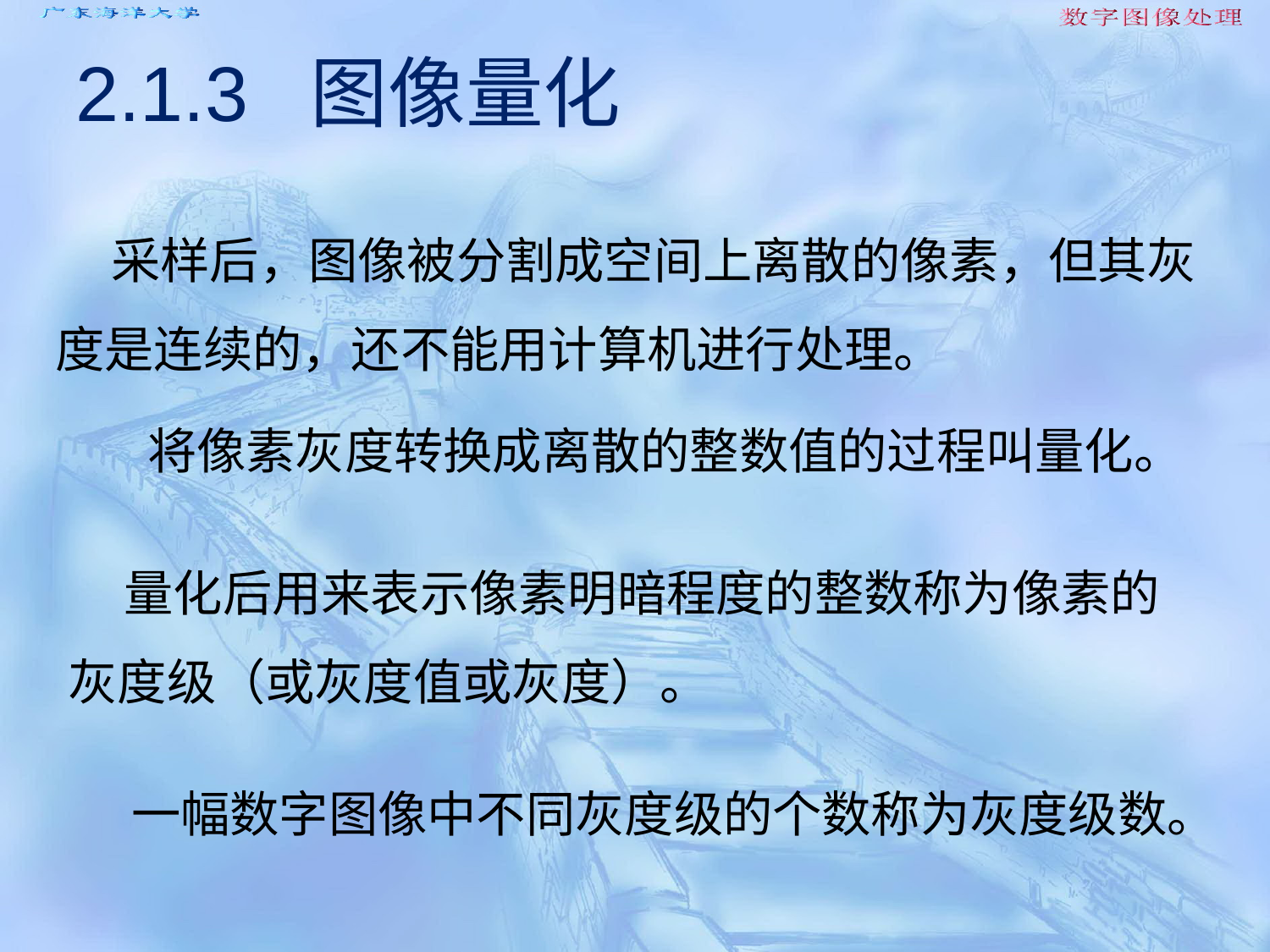

2.1.3  图像量化
    采样后，图像被分割成空间上离散的像素，但其灰度是连续的，还不能用计算机进行处理。
将像素灰度转换成离散的整数值的过程叫量化。
    量化后用来表示像素明暗程度的整数称为像素的灰度级（或灰度值或灰度）。
一幅数字图像中不同灰度级的个数称为灰度级数。